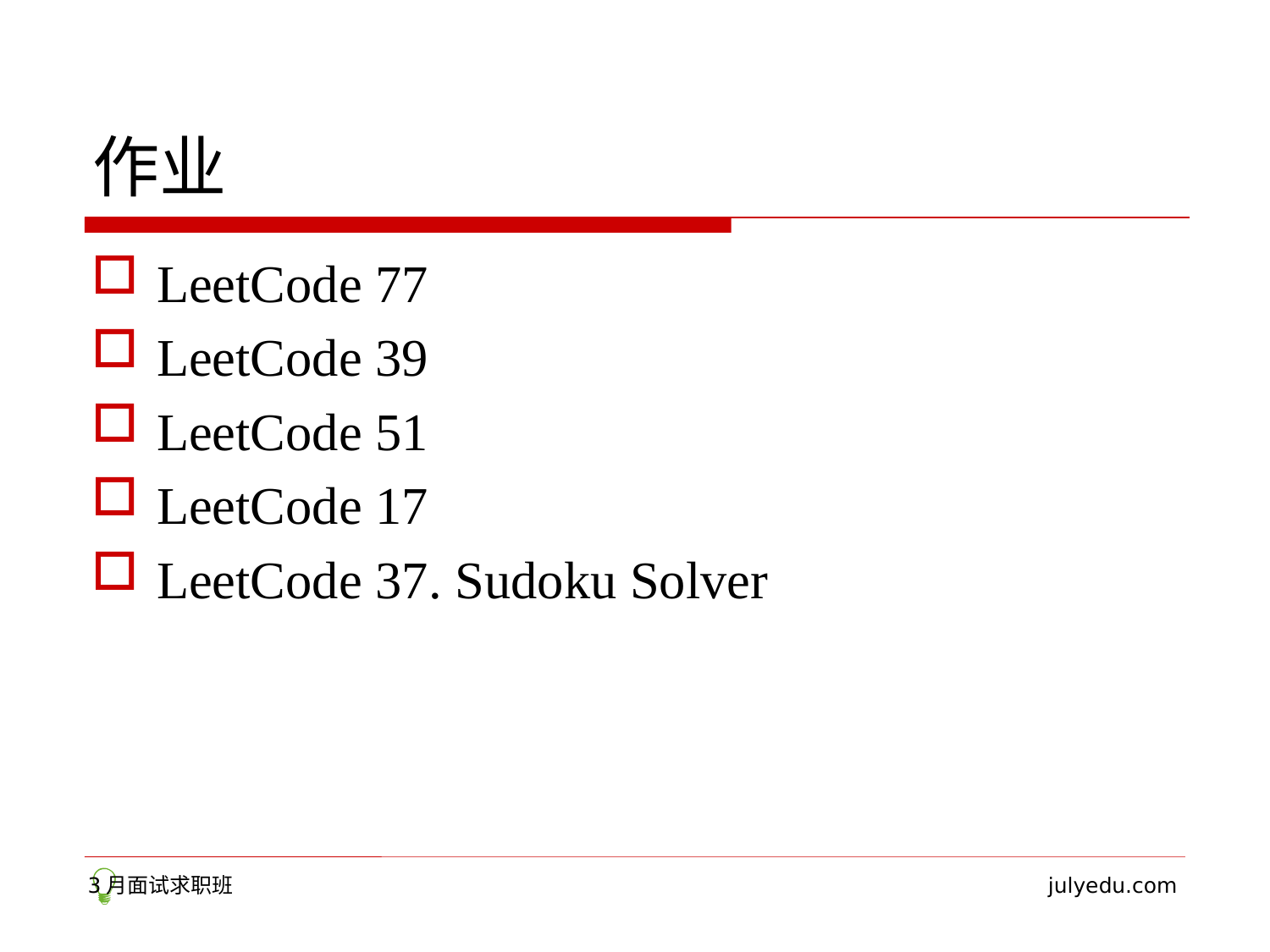

# 作业
LeetCode 77
LeetCode 39
LeetCode 51
LeetCode 17
LeetCode 37. Sudoku Solver
3月面试求职班
julyedu.com